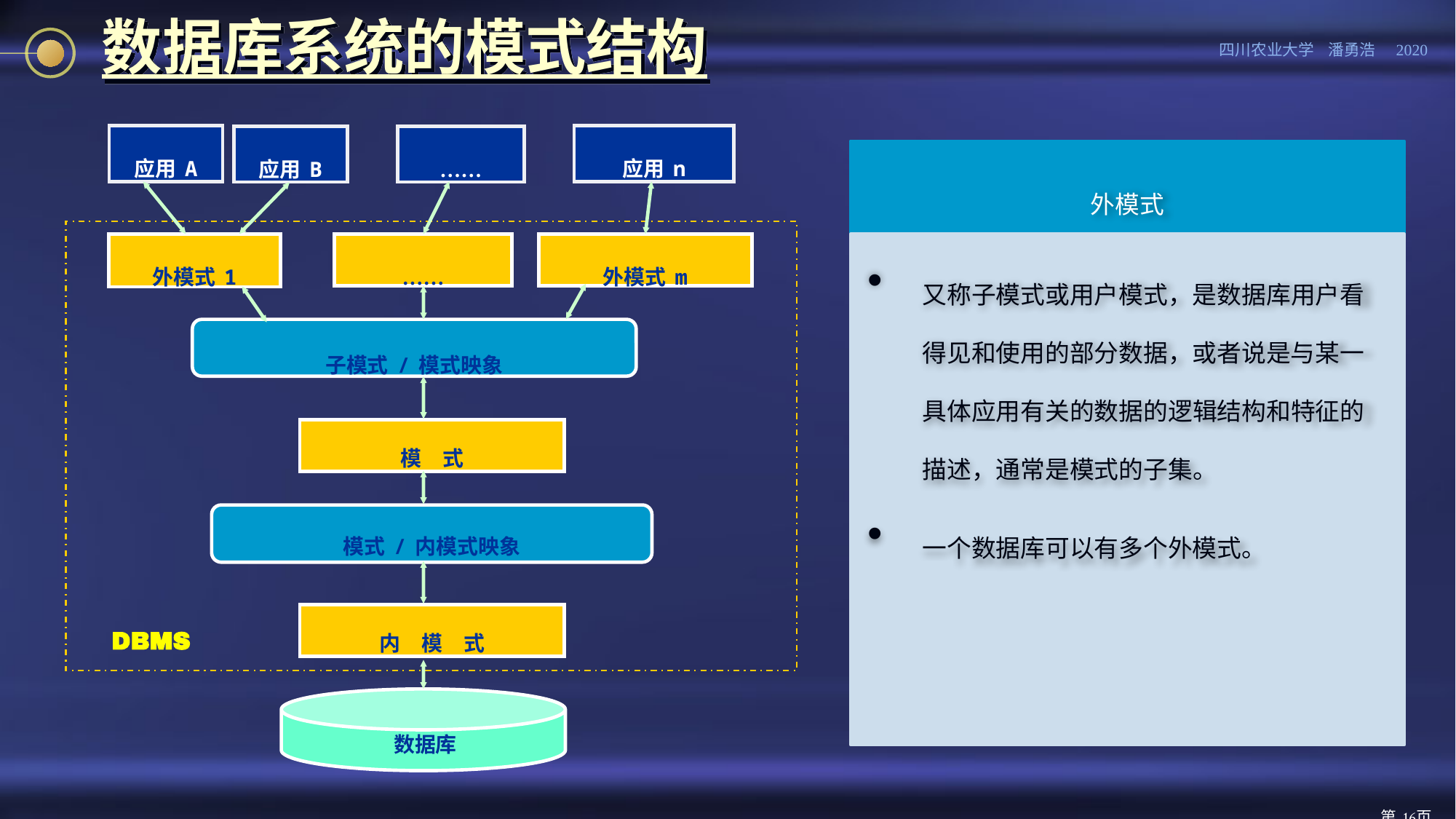

# 数据库系统的模式结构
应用n
应用A
应用B
……

外模式1
……
外模式m

子模式/模式映象

模　式

模式/内模式映象

DBMS
内　模　式

数据库

外模式

又称子模式或用户模式，是数据库用户看得见和使用的部分数据，或者说是与某一具体应用有关的数据的逻辑结构和特征的描述，通常是模式的子集。
一个数据库可以有多个外模式。